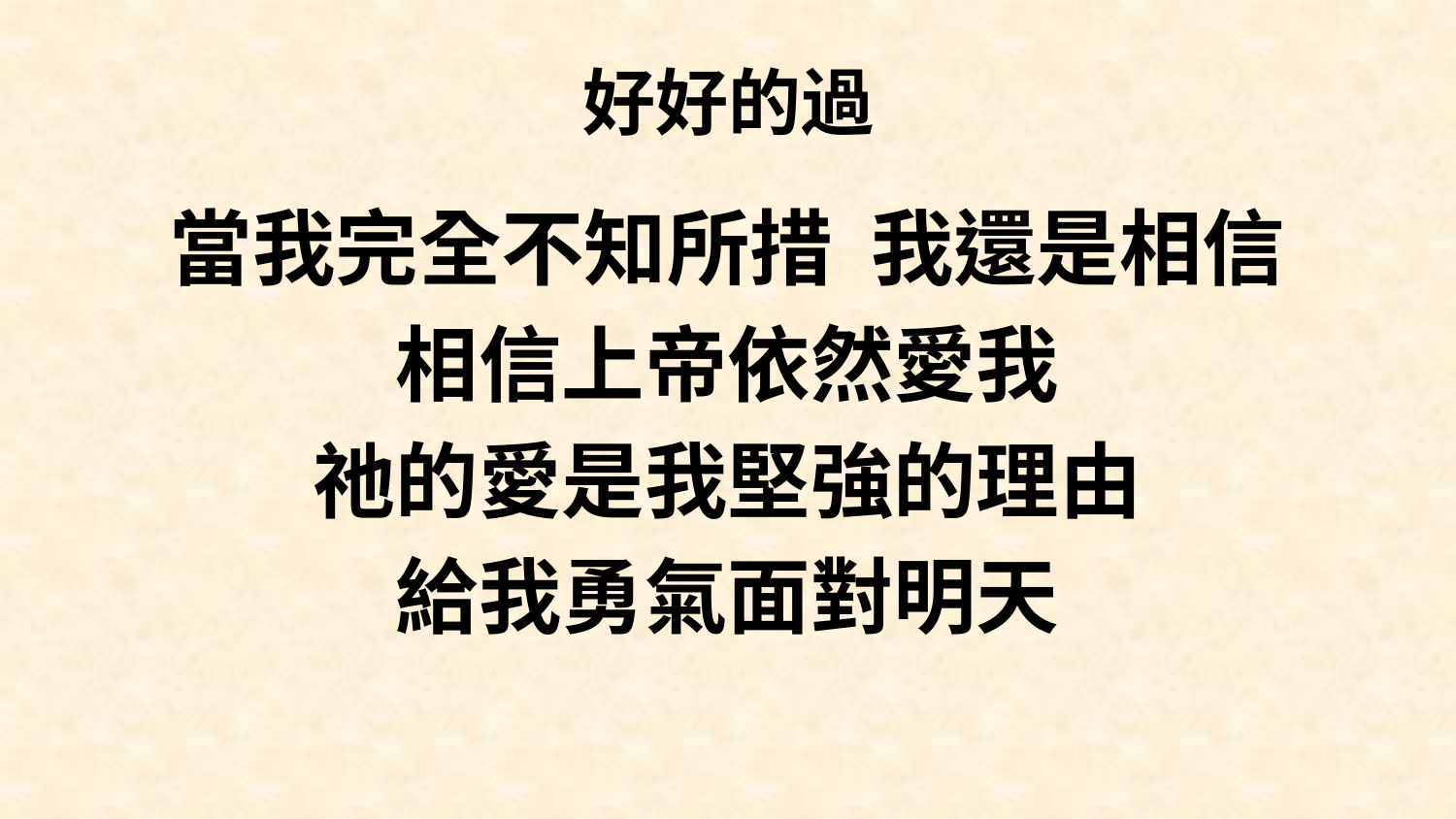

# 好好的過
當我完全不知所措  我還是相信
相信上帝依然愛我
祂的愛是我堅強的理由
給我勇氣面對明天